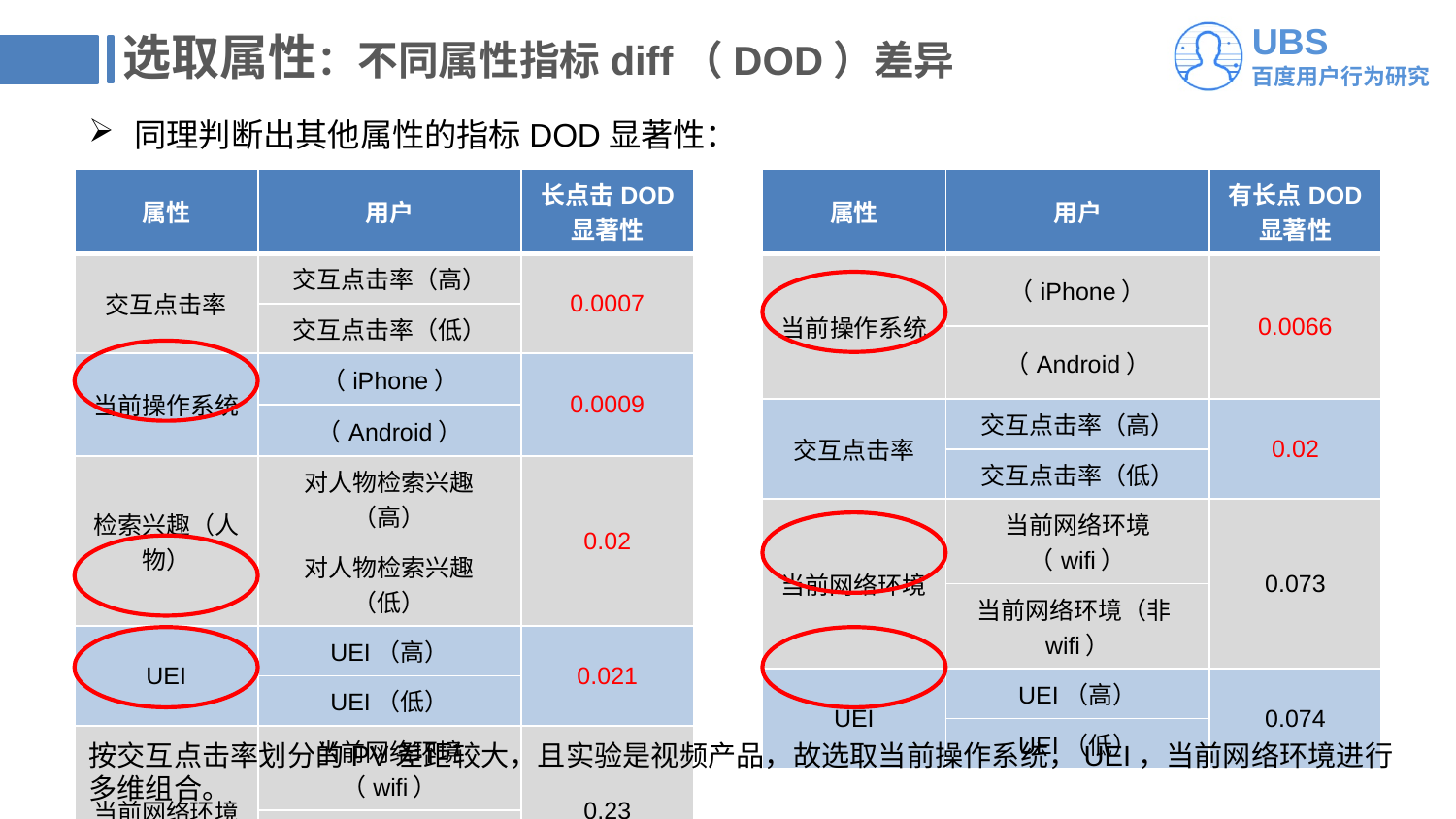

# 选取属性：不同属性指标diff（DOD）差异

同理判断出其他属性的指标DOD显著性：
| 属性 | 用户 | 长点击DOD 显著性 |
| --- | --- | --- |
| 交互点击率 | 交互点击率（高） | 0.0007 |
|  | 交互点击率（低） |  |
| 当前操作系统 | （iPhone） | 0.0009 |
|  | （Android） |  |
| 检索兴趣（人物） | 对人物检索兴趣（高） | 0.02 |
|  | 对人物检索兴趣（低） |  |
| UEI | UEI（高） | 0.021 |
|  | UEI（低） |  |
| 当前网络环境 | 当前网络环境（wifi） | 0.23 |
|  | 当前网络环境（非wifi） |  |
| 属性 | 用户 | 有长点DOD 显著性 |
| --- | --- | --- |
| 当前操作系统 | （iPhone） | 0.0066 |
|  | （Android） |  |
| 交互点击率 | 交互点击率（高） | 0.02 |
|  | 交互点击率（低） |  |
| 当前网络环境 | 当前网络环境（wifi） | 0.073 |
|  | 当前网络环境（非wifi） |  |
| UEI | UEI（高） | 0.074 |
|  | UEI（低） |  |

按交互点击率划分的PV差距较大，且实验是视频产品，故选取当前操作系统，UEI，当前网络环境进行多维组合。